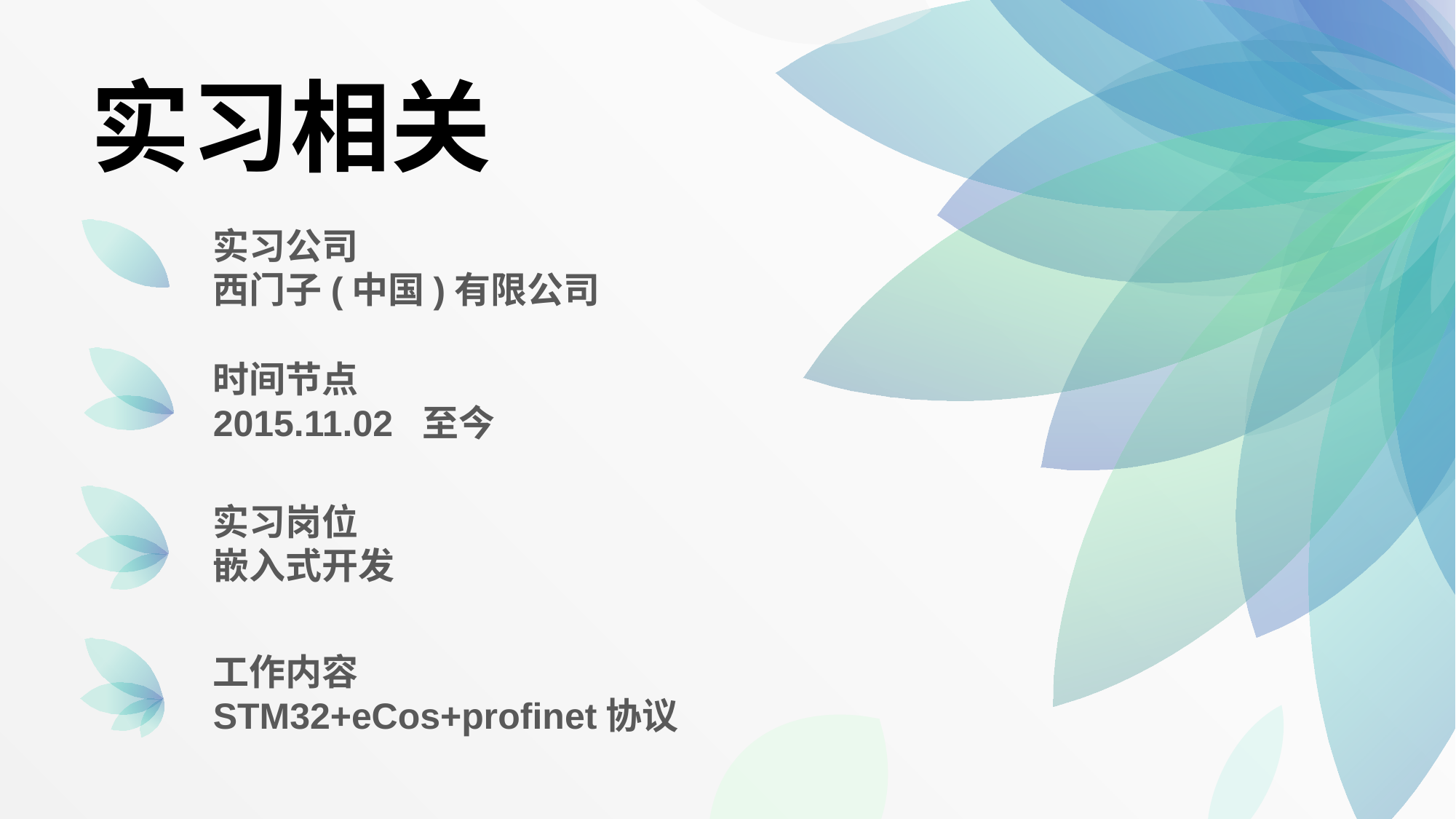

实习相关

实习公司
西门子(中国)有限公司
时间节点
2015.11.02  至今

实习岗位
嵌入式开发

工作内容
STM32+eCos+profinet协议